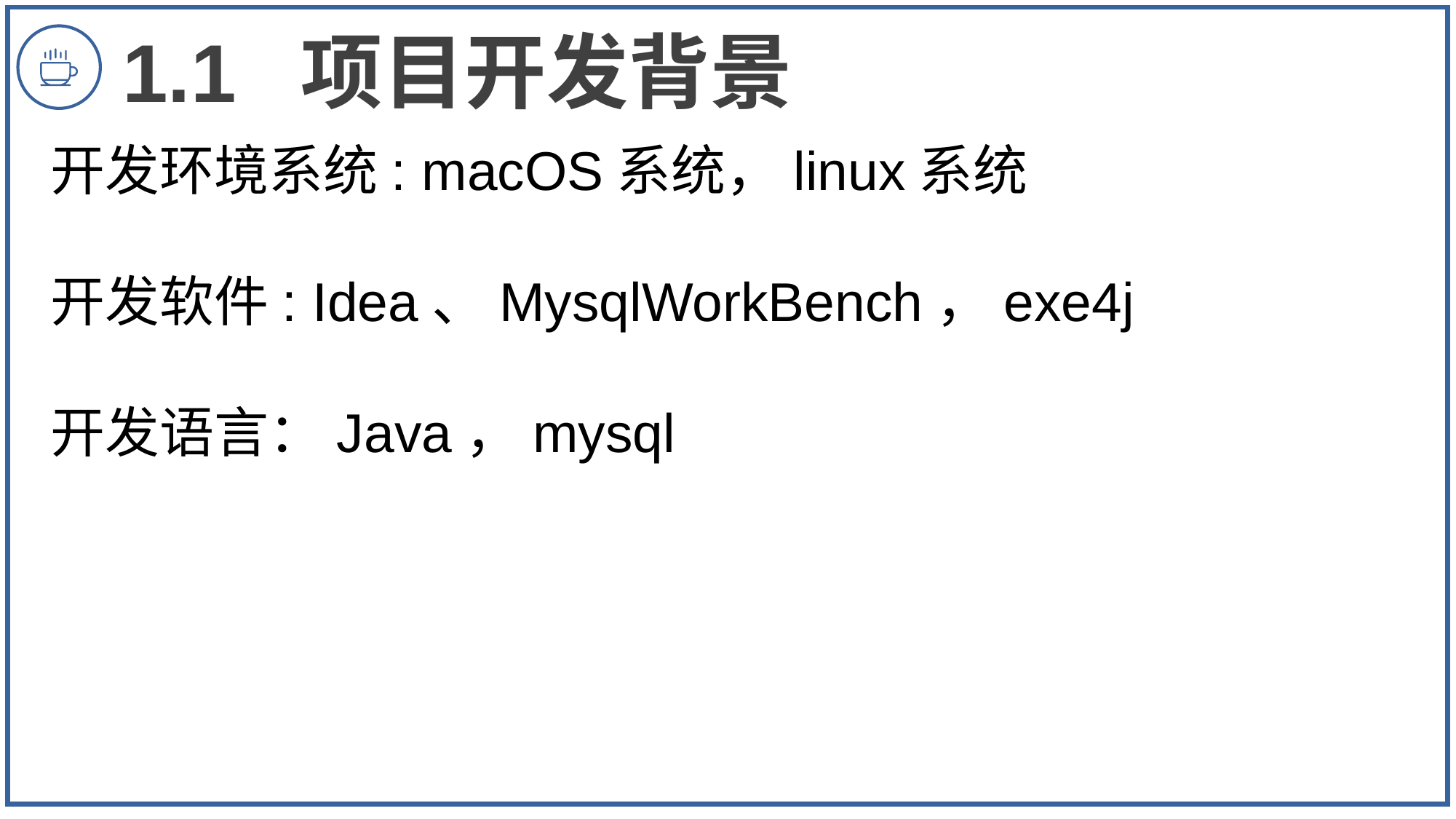

1.1  项目开发背景

开发环境系统: macOS系统，linux系统

开发软件: Idea、MysqlWorkBench，exe4j

开发语言：Java，mysql